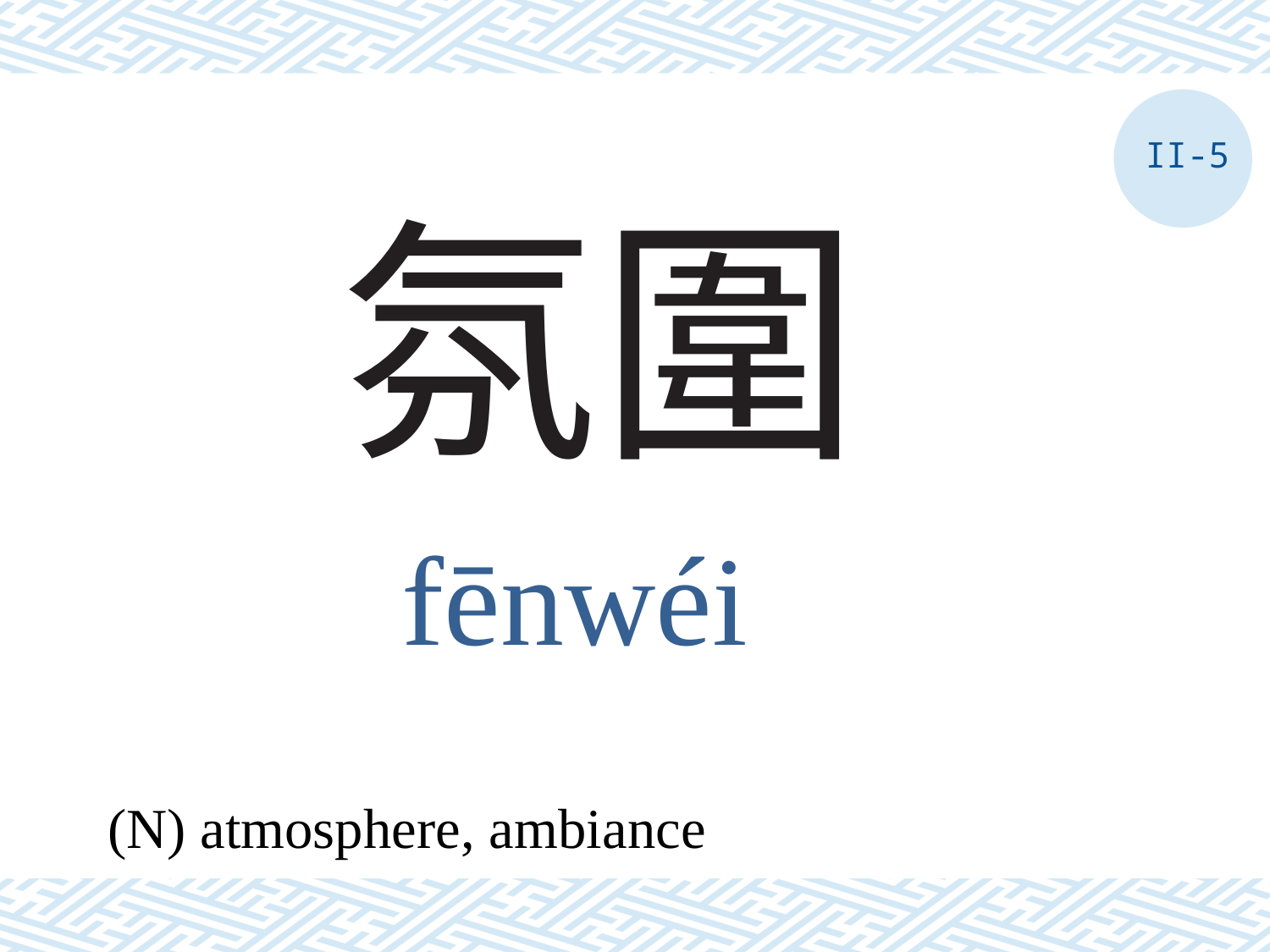

II-5

# 氛圍
fēnwéi
(N) atmosphere, ambiance